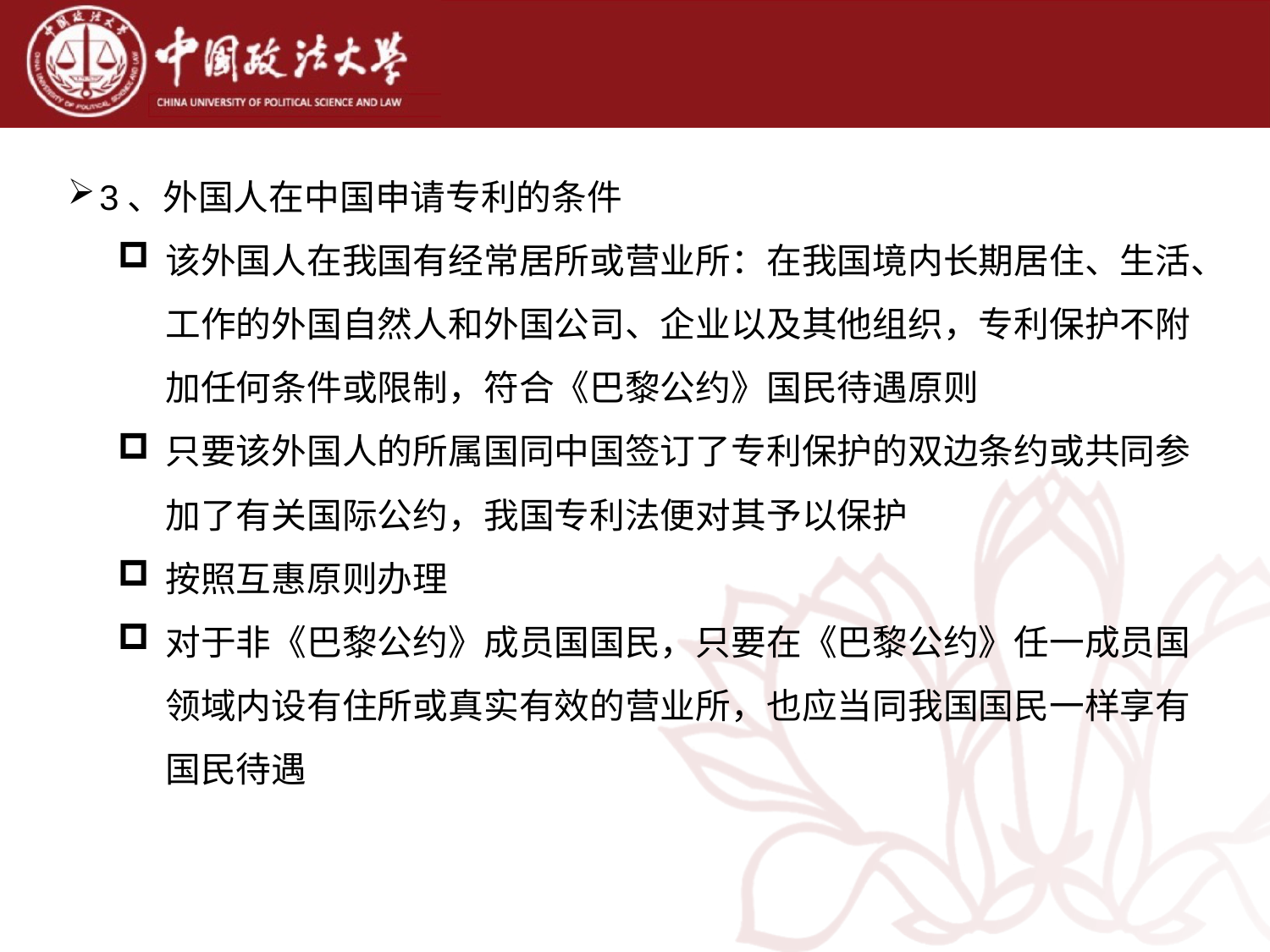

3、外国人在中国申请专利的条件
该外国人在我国有经常居所或营业所：在我国境内长期居住、生活、工作的外国自然人和外国公司、企业以及其他组织，专利保护不附加任何条件或限制，符合《巴黎公约》国民待遇原则
只要该外国人的所属国同中国签订了专利保护的双边条约或共同参加了有关国际公约，我国专利法便对其予以保护
按照互惠原则办理
对于非《巴黎公约》成员国国民，只要在《巴黎公约》任一成员国领域内设有住所或真实有效的营业所，也应当同我国国民一样享有国民待遇